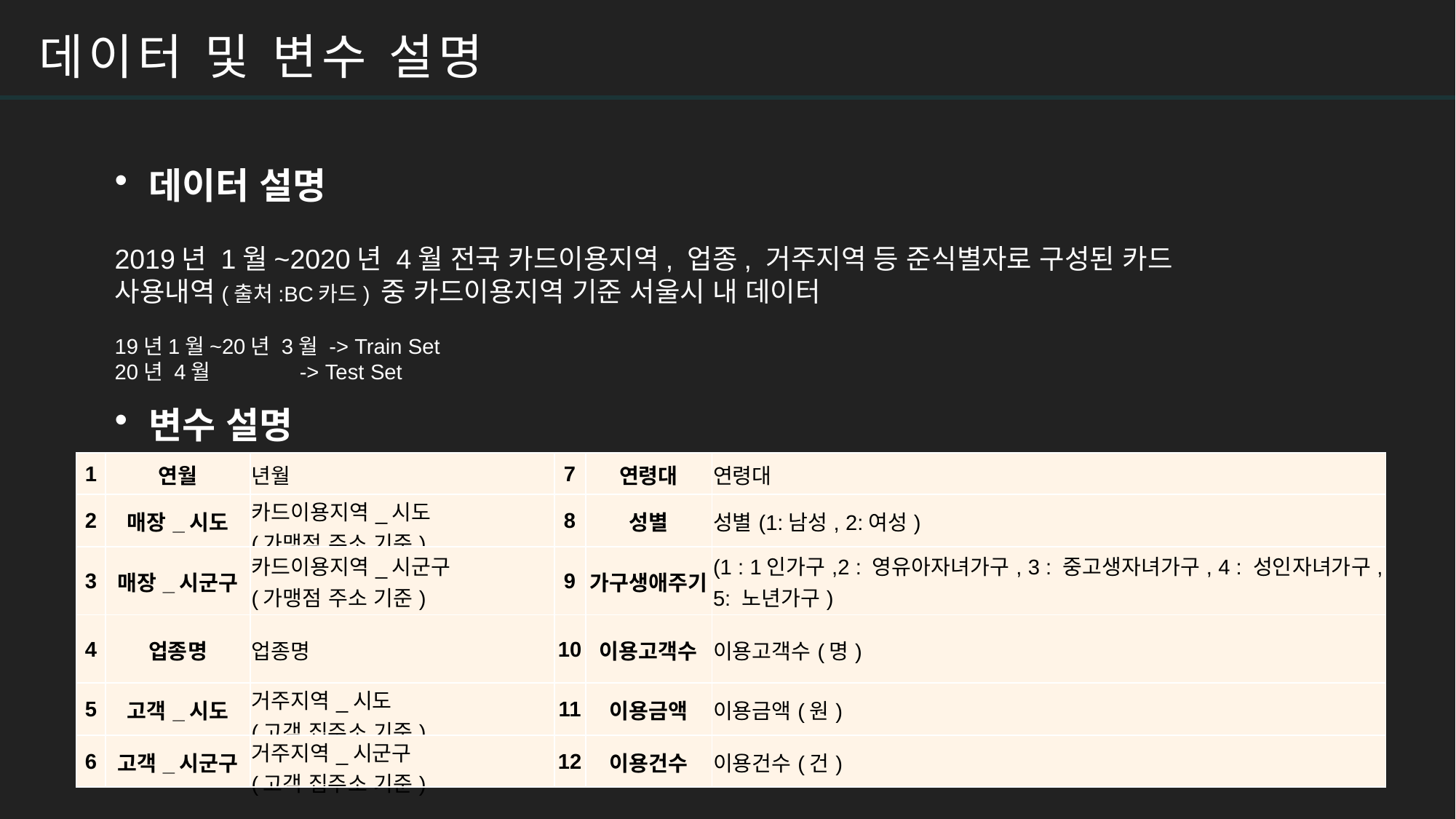

데이터 및 변수 설명
데이터 설명

2019년 1월~2020년 4월 전국 카드이용지역, 업종, 거주지역 등 준식별자로 구성된 카드 사용내역(출처:BC카드) 중 카드이용지역 기준 서울시 내 데이터

19년1월~20년 3월 -> Train Set
20년 4월              -> Test Set

변수 설명

| 1 | 연월 | 년월 | 7 | 연령대 | 연령대 |
| --- | --- | --- | --- | --- | --- |
| 2 | 매장\_시도 | 카드이용지역\_시도 (가맹점 주소 기준) | 8 | 성별 | 성별(1:남성, 2:여성) |
| 3 | 매장\_시군구 | 카드이용지역\_시군구 (가맹점 주소 기준) | 9 | 가구생애주기 | (1 : 1인가구,2 : 영유아자녀가구, 3 : 중고생자녀가구, 4 : 성인자녀가구, 5: 노년가구) |
| 4 | 업종명 | 업종명 | 10 | 이용고객수 | 이용고객수(명) |
| 5 | 고객\_시도 | 거주지역\_시도 (고객 집주소 기준) | 11 | 이용금액 | 이용금액(원) |
| 6 | 고객\_시군구 | 거주지역\_시군구 (고객 집주소 기준) | 12 | 이용건수 | 이용건수(건) |